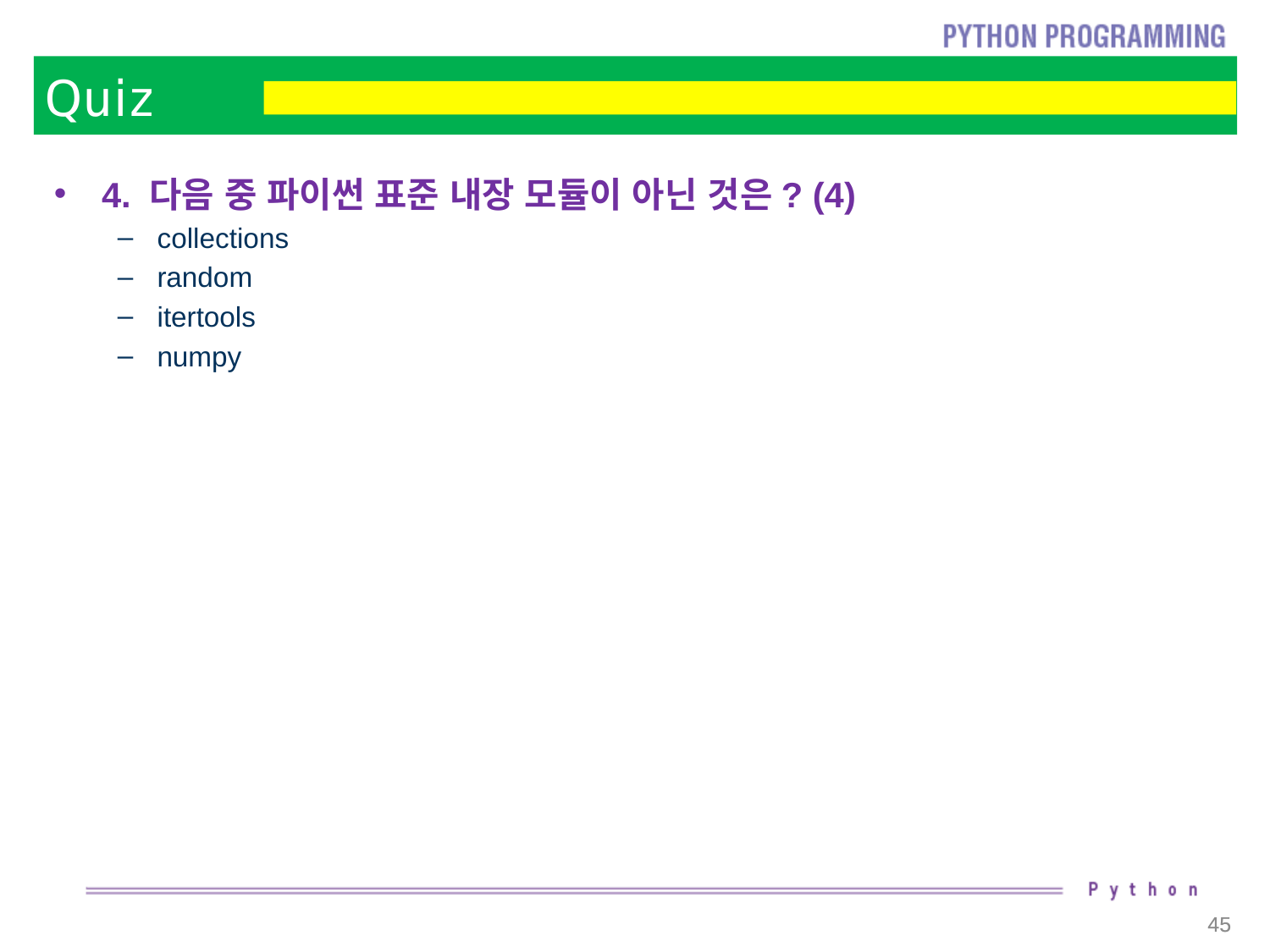

# Quiz

4. 다음 중 파이썬 표준 내장 모듈이 아닌 것은? (4)
collections
random
itertools
numpy
45